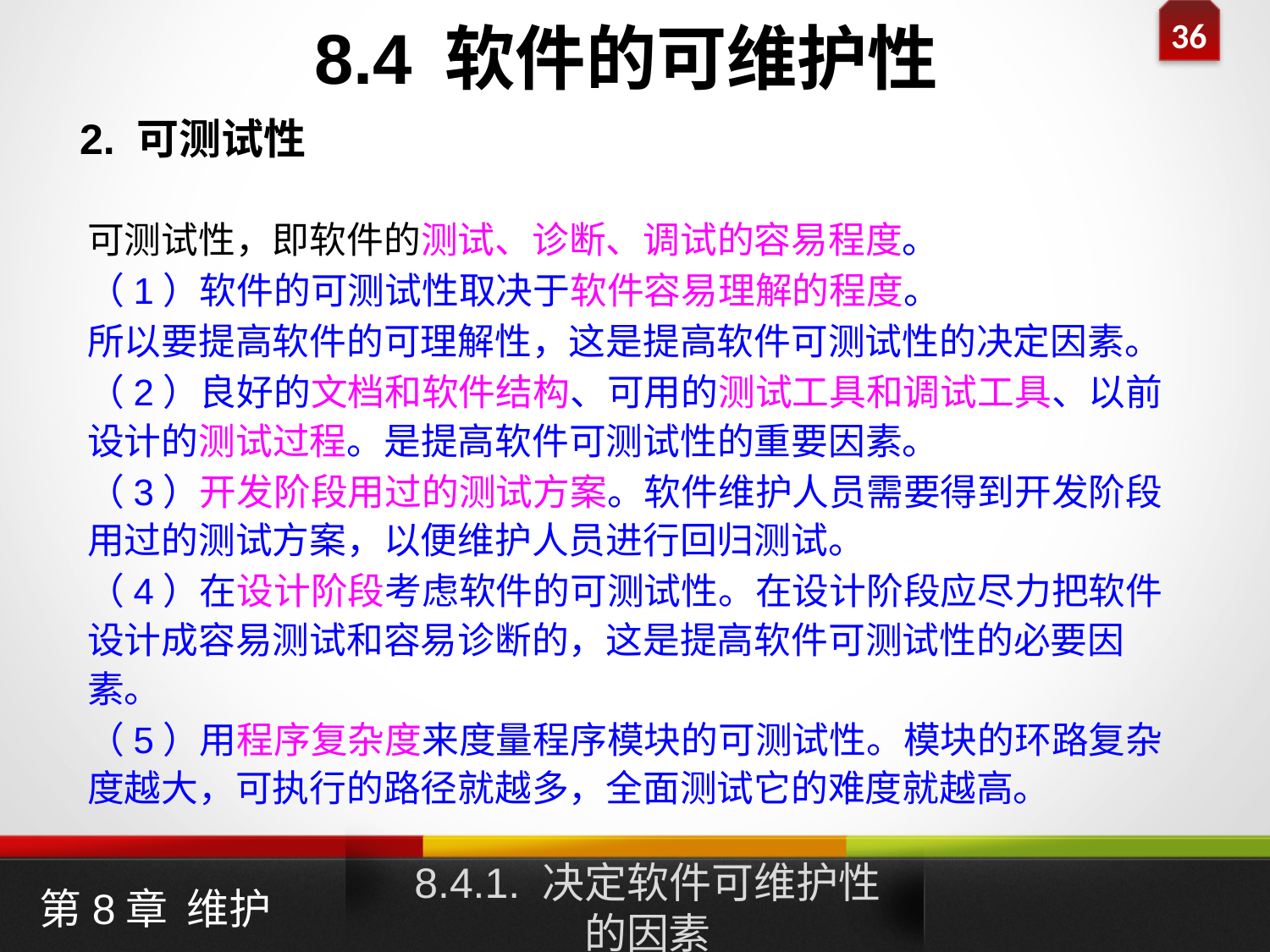

8.4 软件的可维护性
2. 可测试性

可测试性，即软件的测试、诊断、调试的容易程度。
（1）软件的可测试性取决于软件容易理解的程度。
所以要提高软件的可理解性，这是提高软件可测试性的决定因素。
（2）良好的文档和软件结构、可用的测试工具和调试工具、以前设计的测试过程。是提高软件可测试性的重要因素。
（3）开发阶段用过的测试方案。软件维护人员需要得到开发阶段用过的测试方案，以便维护人员进行回归测试。
（4）在设计阶段考虑软件的可测试性。在设计阶段应尽力把软件设计成容易测试和容易诊断的，这是提高软件可测试性的必要因素。
（5）用程序复杂度来度量程序模块的可测试性。模块的环路复杂度越大，可执行的路径就越多，全面测试它的难度就越高。
8.4.1. 决定软件可维护性的因素